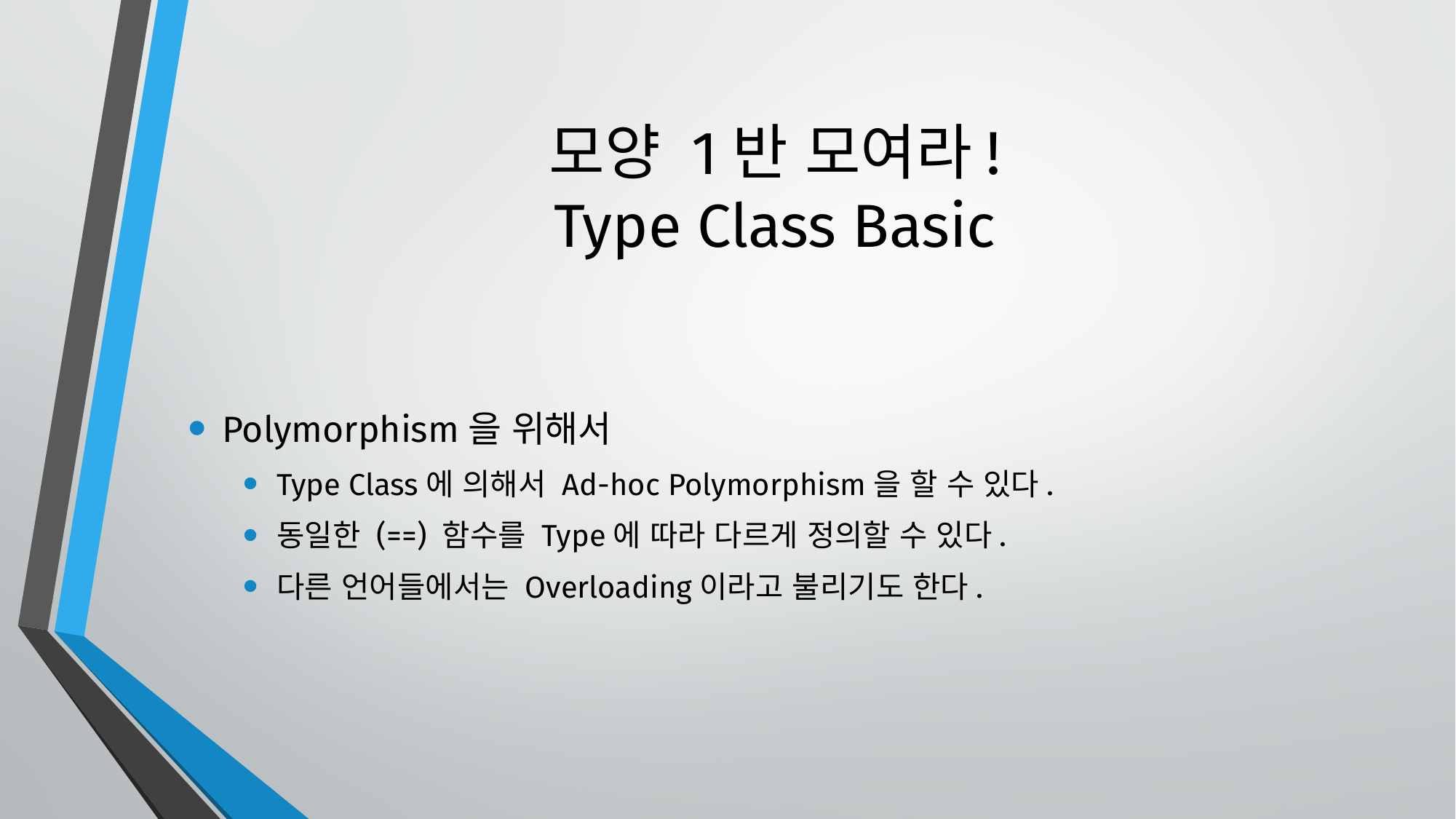

# 모양 1반 모여라! Type Class Basic
Polymorphism을 위해서
Type Class에 의해서 Ad-hoc Polymorphism을 할 수 있다.
동일한 (==) 함수를 Type에 따라 다르게 정의할 수 있다.
다른 언어들에서는 Overloading이라고 불리기도 한다.